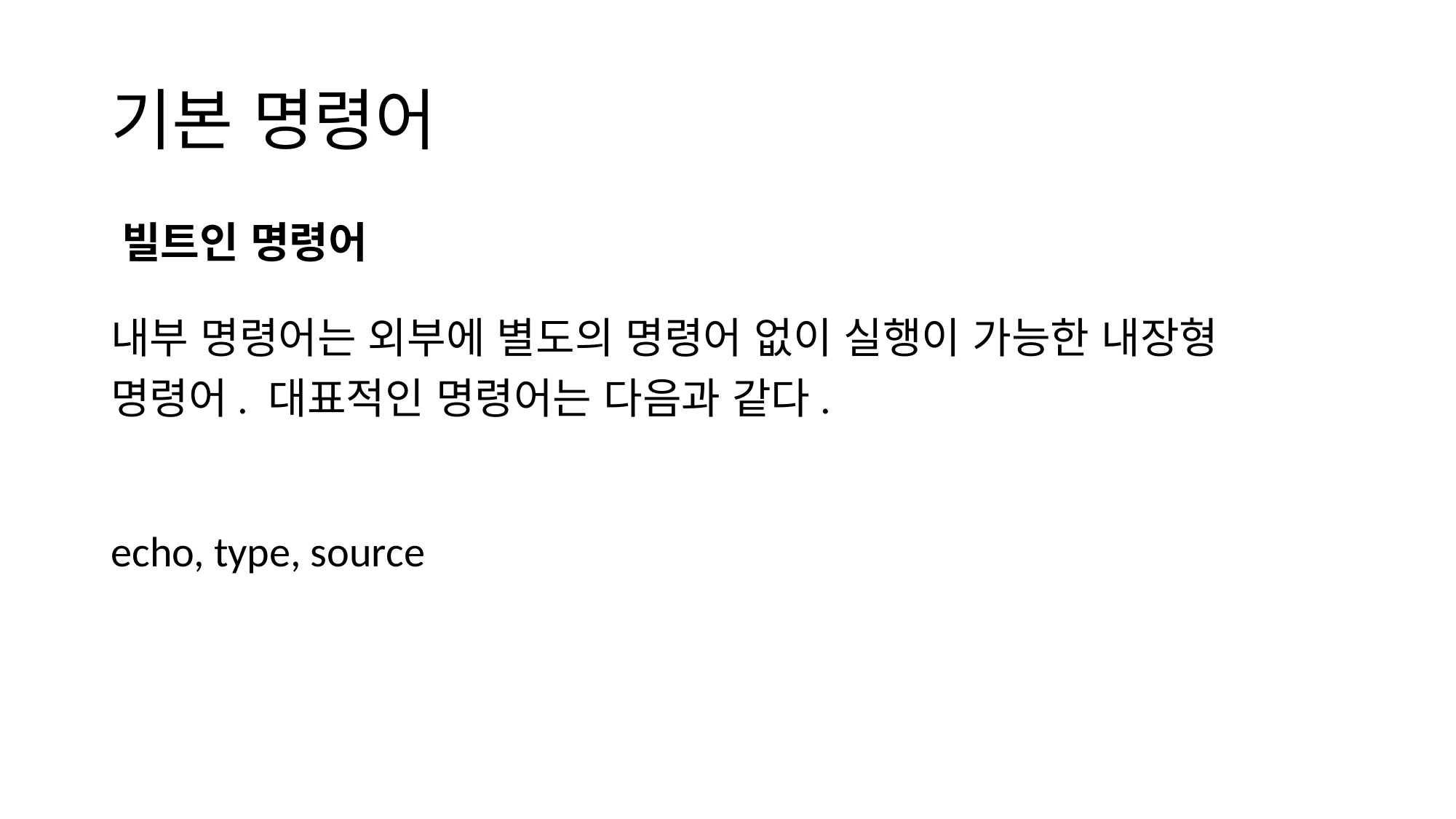

# 기본 명령어
빌트인 명령어
내부 명령어는 외부에 별도의 명령어 없이 실행이 가능한 내장형 명령어. 대표적인 명령어는 다음과 같다.

echo, type, source